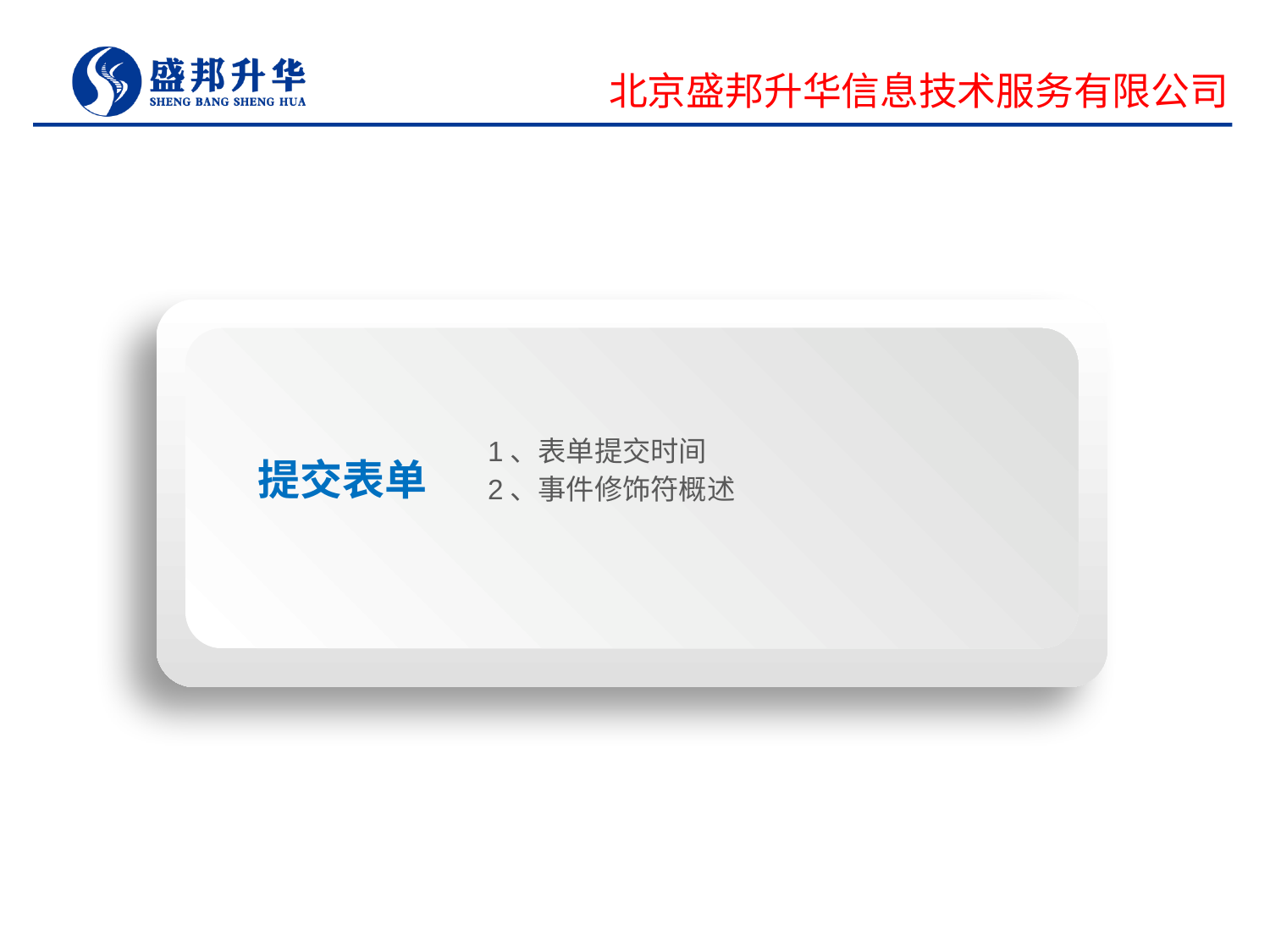

北京盛邦升华信息技术服务有限公司

提交表单
1、表单提交时间
2、事件修饰符概述